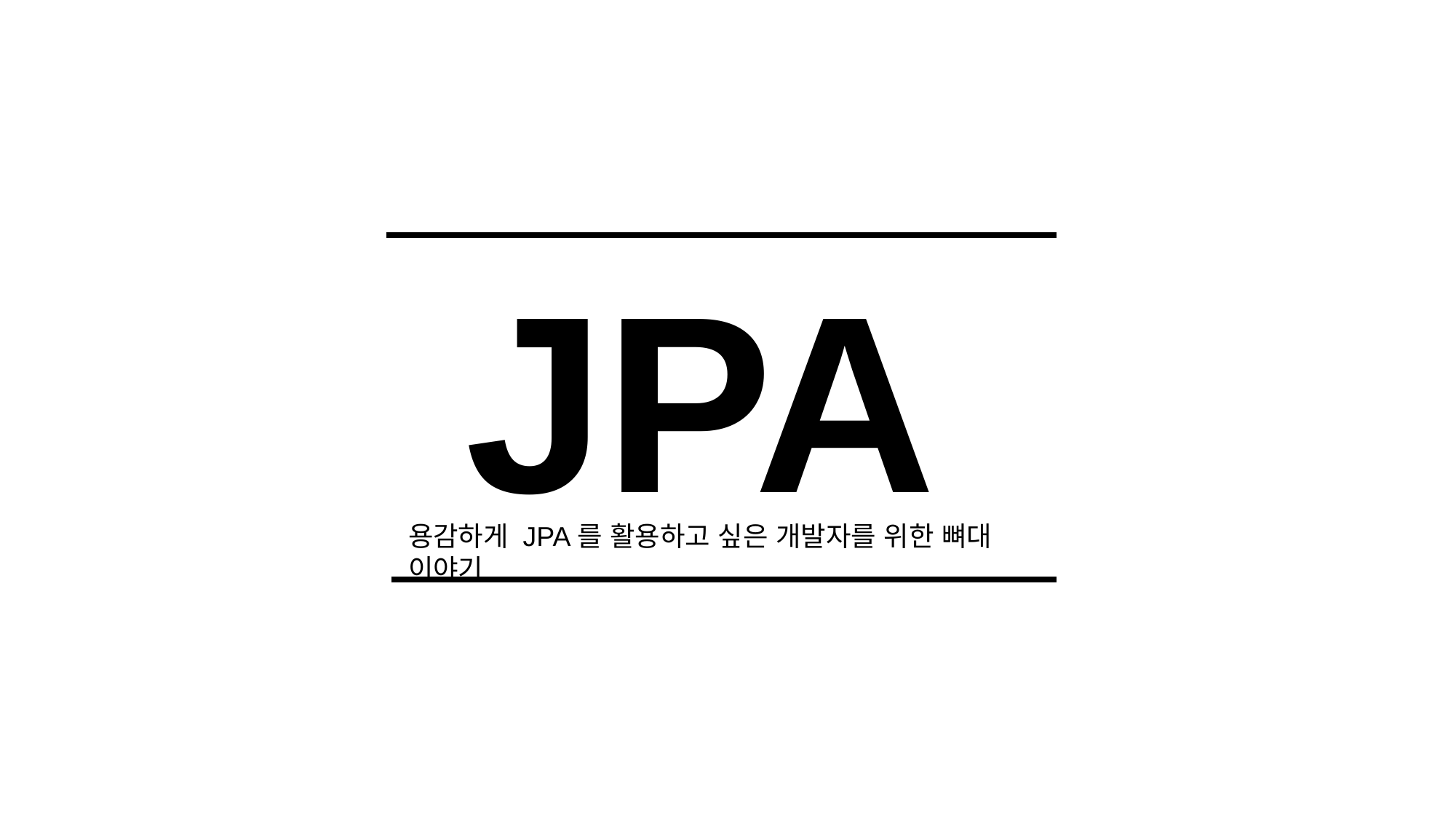

JPA
용감하게 JPA를 활용하고 싶은 개발자를 위한 뼈대 이야기